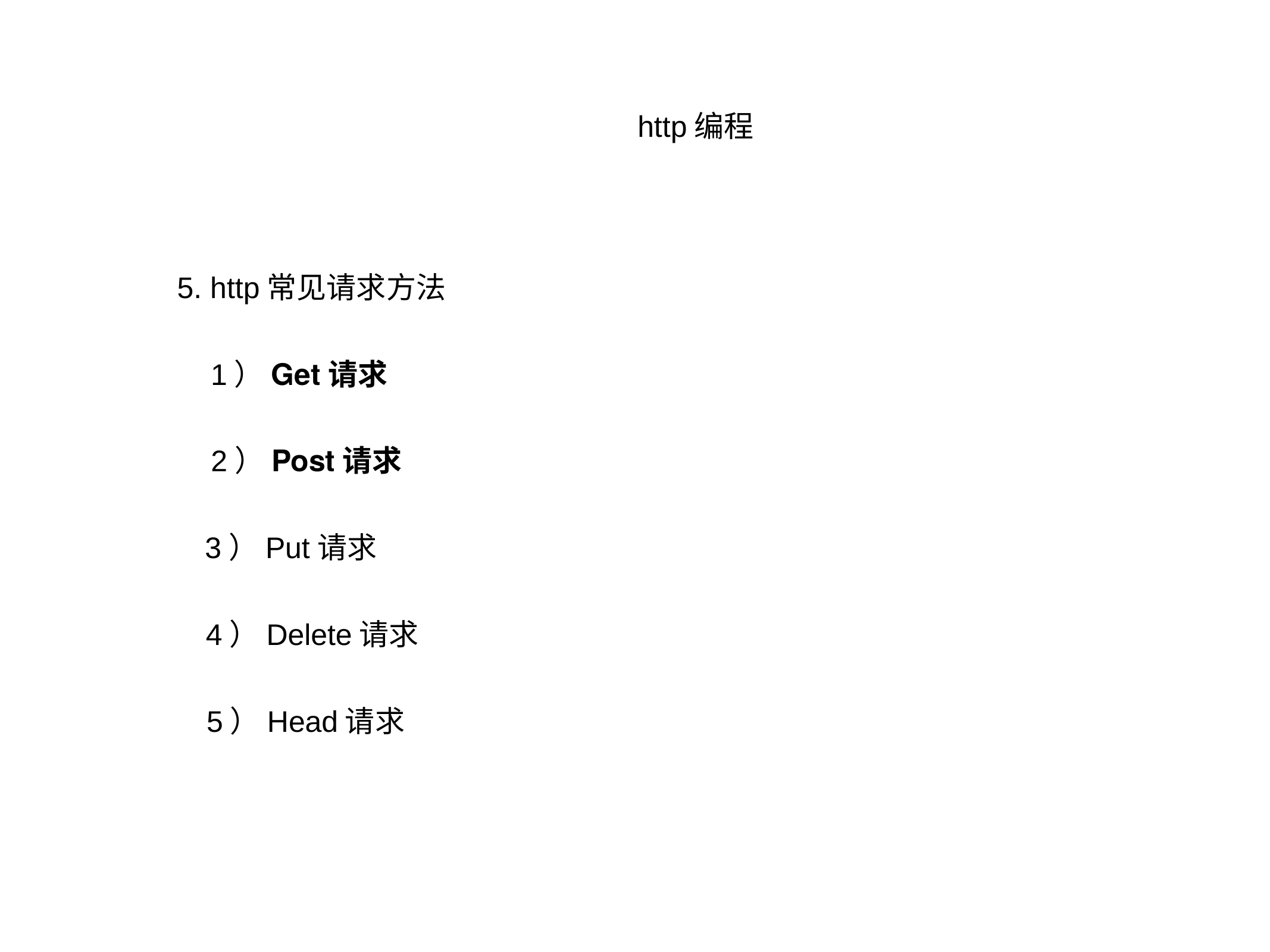

http编程
5. http常见请求方法
1）Get请求
2）Post请求
3）Put请求
4）Delete请求
5）Head请求